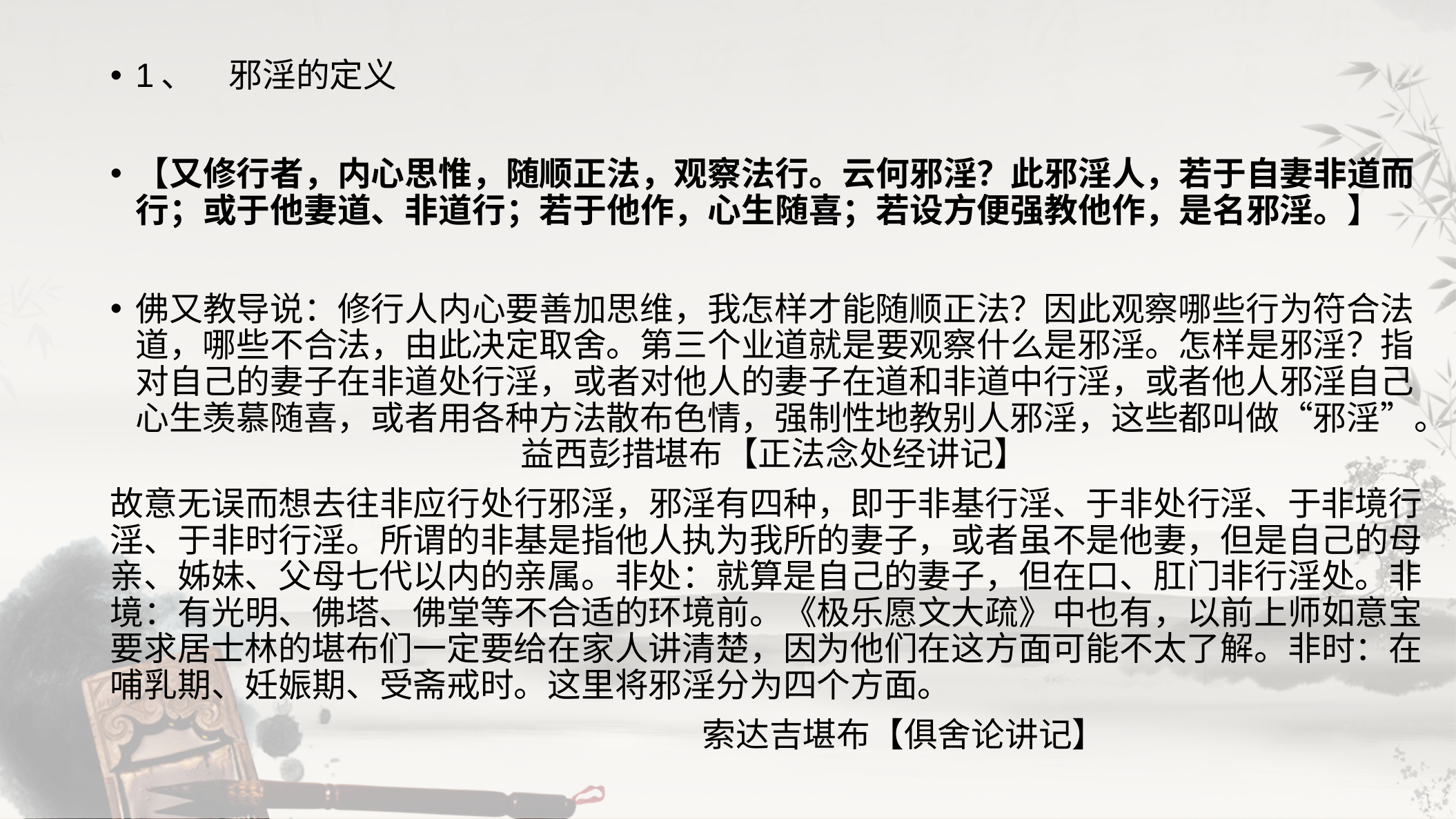

1、	邪淫的定义

【又修行者，内心思惟，随顺正法，观察法行。云何邪淫？此邪淫人，若于自妻非道而行；或于他妻道、非道行；若于他作，心生随喜；若设方便强教他作，是名邪淫。】

佛又教导说：修行人内心要善加思维，我怎样才能随顺正法？因此观察哪些行为符合法道，哪些不合法，由此决定取舍。第三个业道就是要观察什么是邪淫。怎样是邪淫？指对自己的妻子在非道处行淫，或者对他人的妻子在道和非道中行淫，或者他人邪淫自己心生羡慕随喜，或者用各种方法散布色情，强制性地教别人邪淫，这些都叫做“邪淫”。                                                   益西彭措堪布【正法念处经讲记】
故意无误而想去往非应行处行邪淫，邪淫有四种，即于非基行淫、于非处行淫、于非境行淫、于非时行淫。所谓的非基是指他人执为我所的妻子，或者虽不是他妻，但是自己的母亲、姊妹、父母七代以内的亲属。非处：就算是自己的妻子，但在口、肛门非行淫处。非境：有光明、佛塔、佛堂等不合适的环境前。《极乐愿文大疏》中也有，以前上师如意宝要求居士林的堪布们一定要给在家人讲清楚，因为他们在这方面可能不太了解。非时：在哺乳期、妊娠期、受斋戒时。这里将邪淫分为四个方面。
                                                                             索达吉堪布【俱舍论讲记】